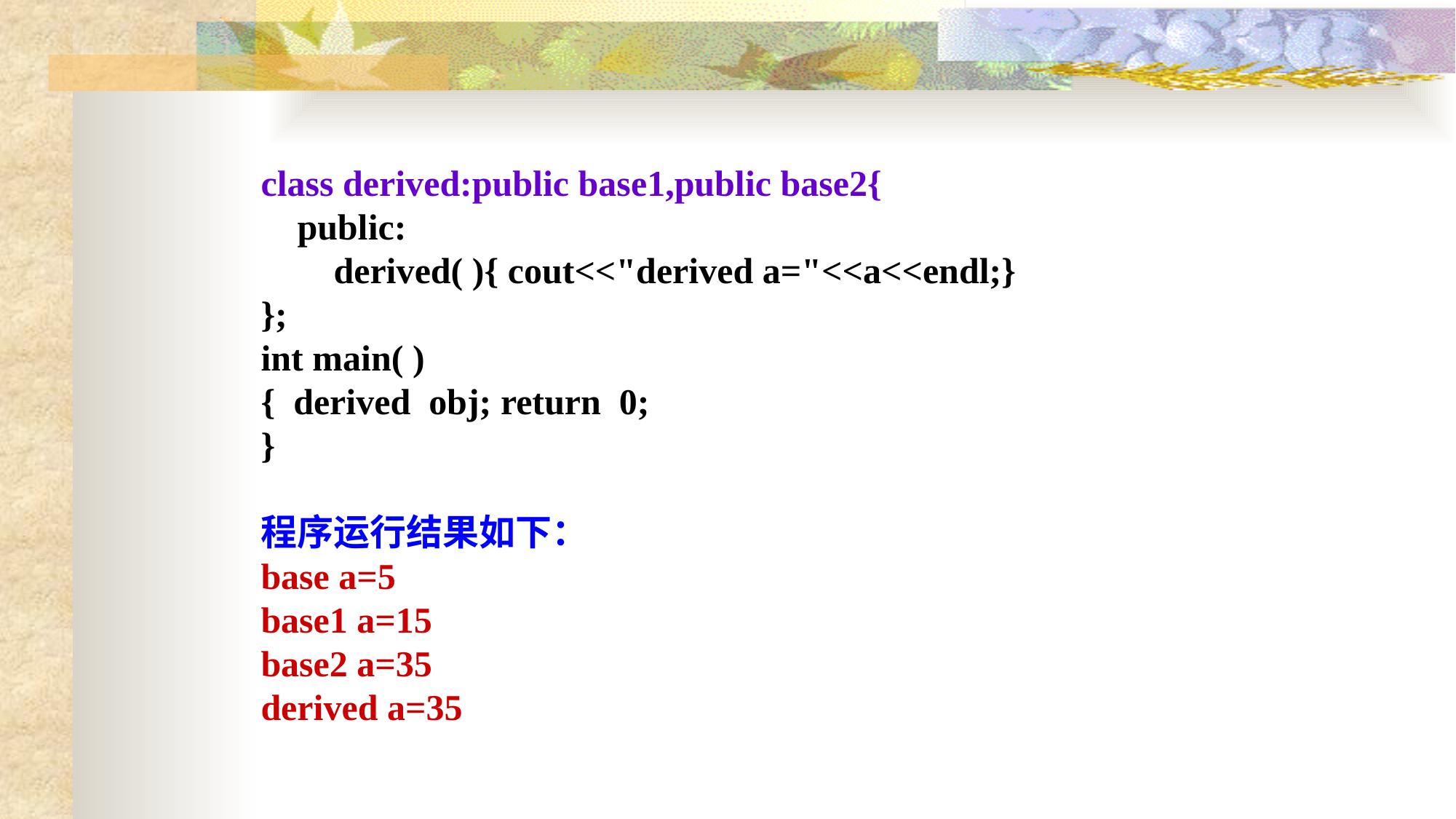

class derived:public base1,public base2{
    public:
        derived( ){ cout<<"derived a="<<a<<endl;}
};
int main( )
{  derived  obj; return  0;
}

程序运行结果如下：
base a=5
base1 a=15
base2 a=35
derived a=35